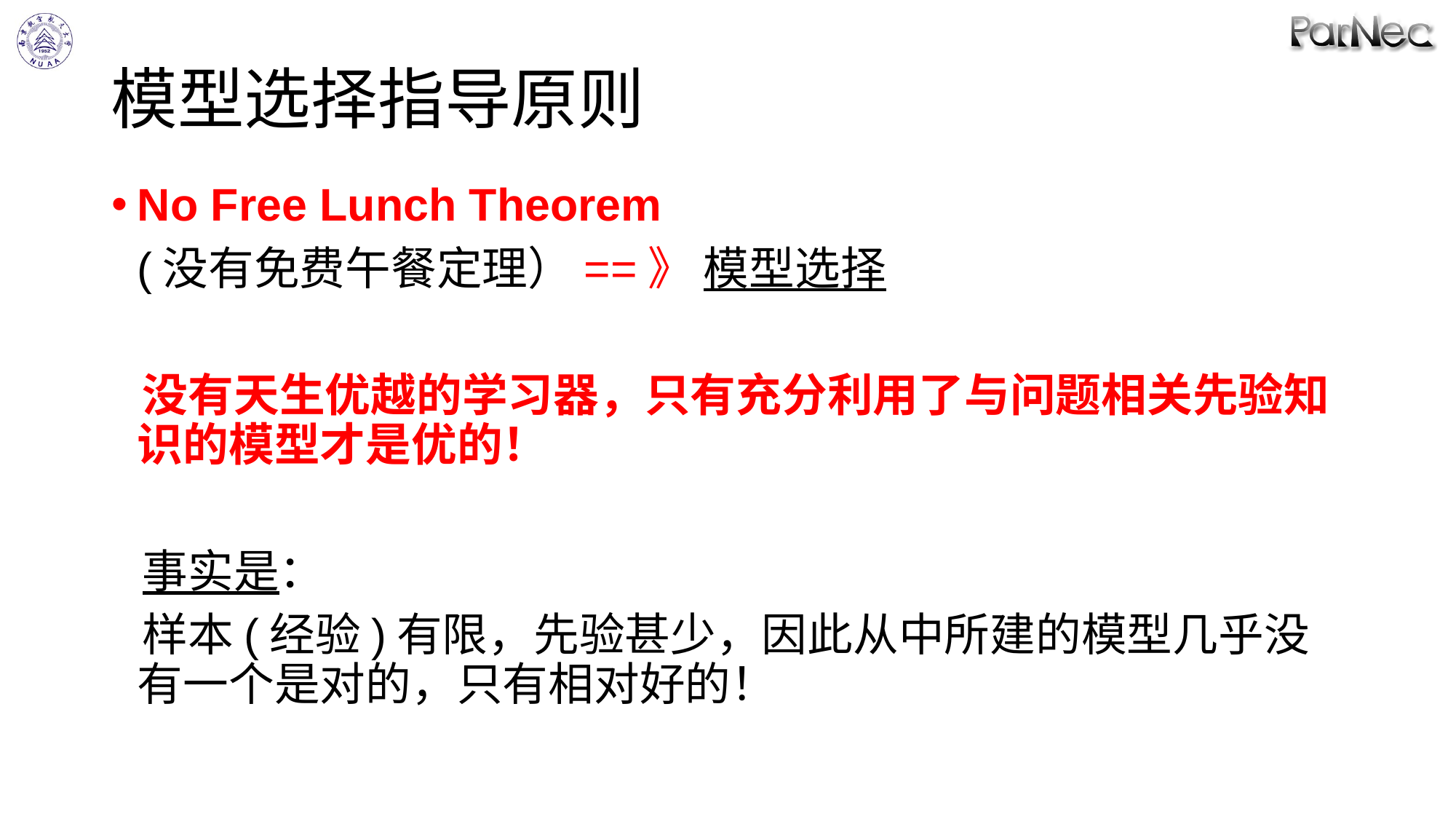

# 模型选择指导原则
No Free Lunch Theorem
  (没有免费午餐定理）==》 模型选择

  没有天生优越的学习器，只有充分利用了与问题相关先验知识的模型才是优的！

  事实是：
  样本(经验)有限，先验甚少，因此从中所建的模型几乎没有一个是对的，只有相对好的！